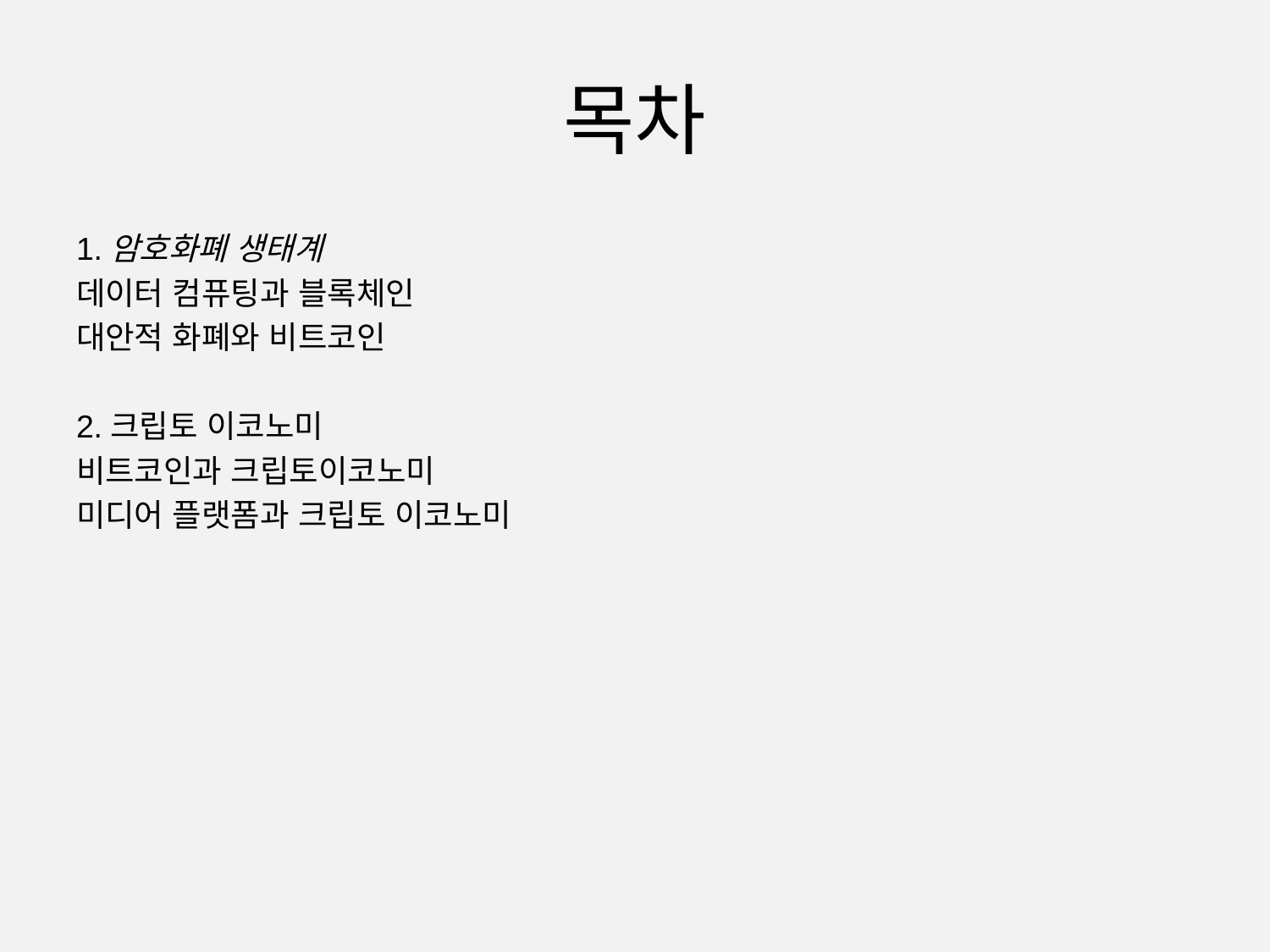

# 목차
1.암호화폐 생태계
데이터 컴퓨팅과 블록체인
대안적 화폐와 비트코인

2.크립토 이코노미
비트코인과 크립토이코노미
미디어 플랫폼과 크립토 이코노미